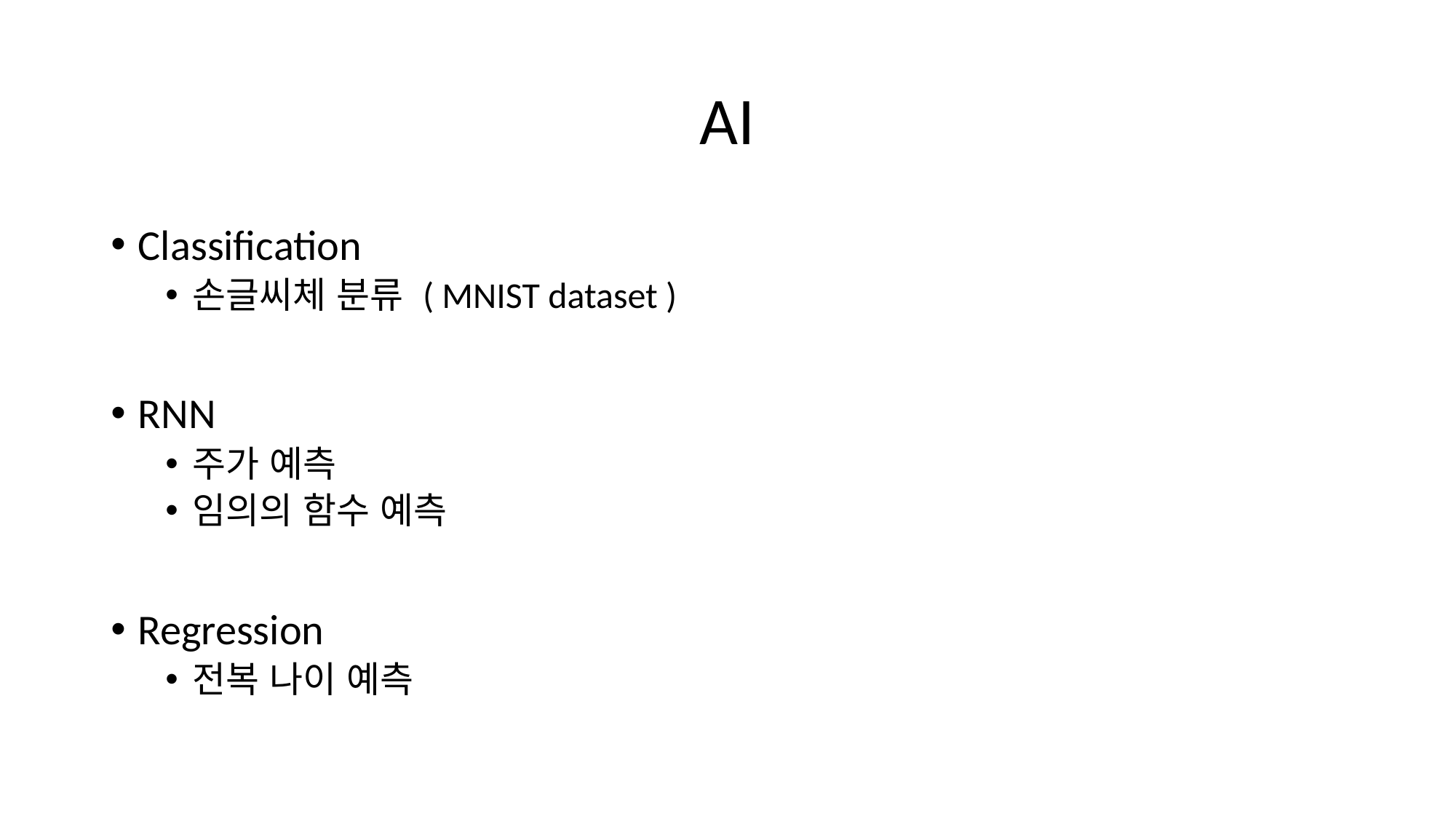

# AI
Classification
손글씨체 분류 ( MNIST dataset )

RNN
주가 예측
임의의 함수 예측

Regression
전복 나이 예측